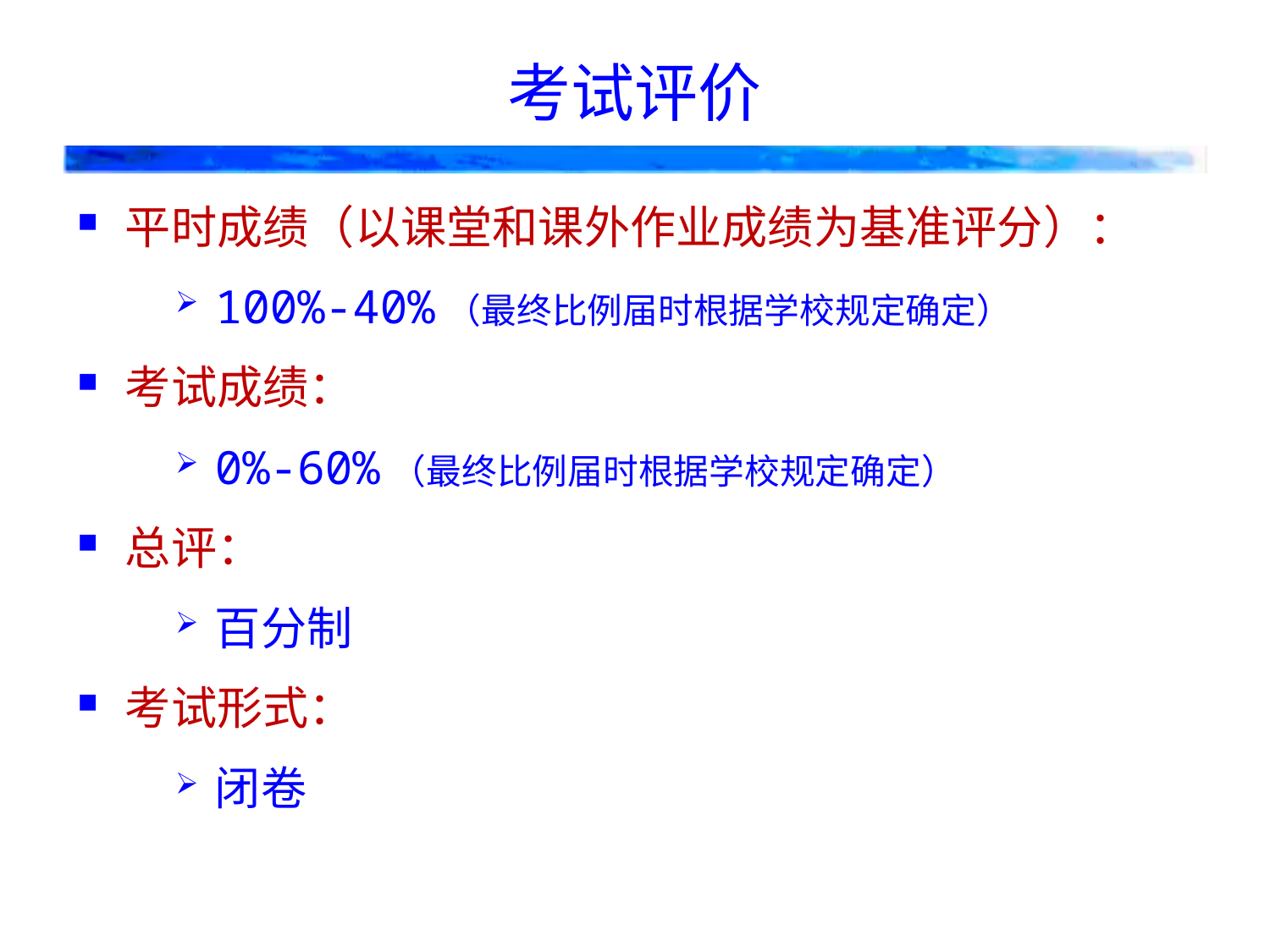

# 考试评价
平时成绩（以课堂和课外作业成绩为基准评分）：
100%-40%（最终比例届时根据学校规定确定）
考试成绩：
0%-60%（最终比例届时根据学校规定确定）
总评：
百分制
考试形式：
闭卷